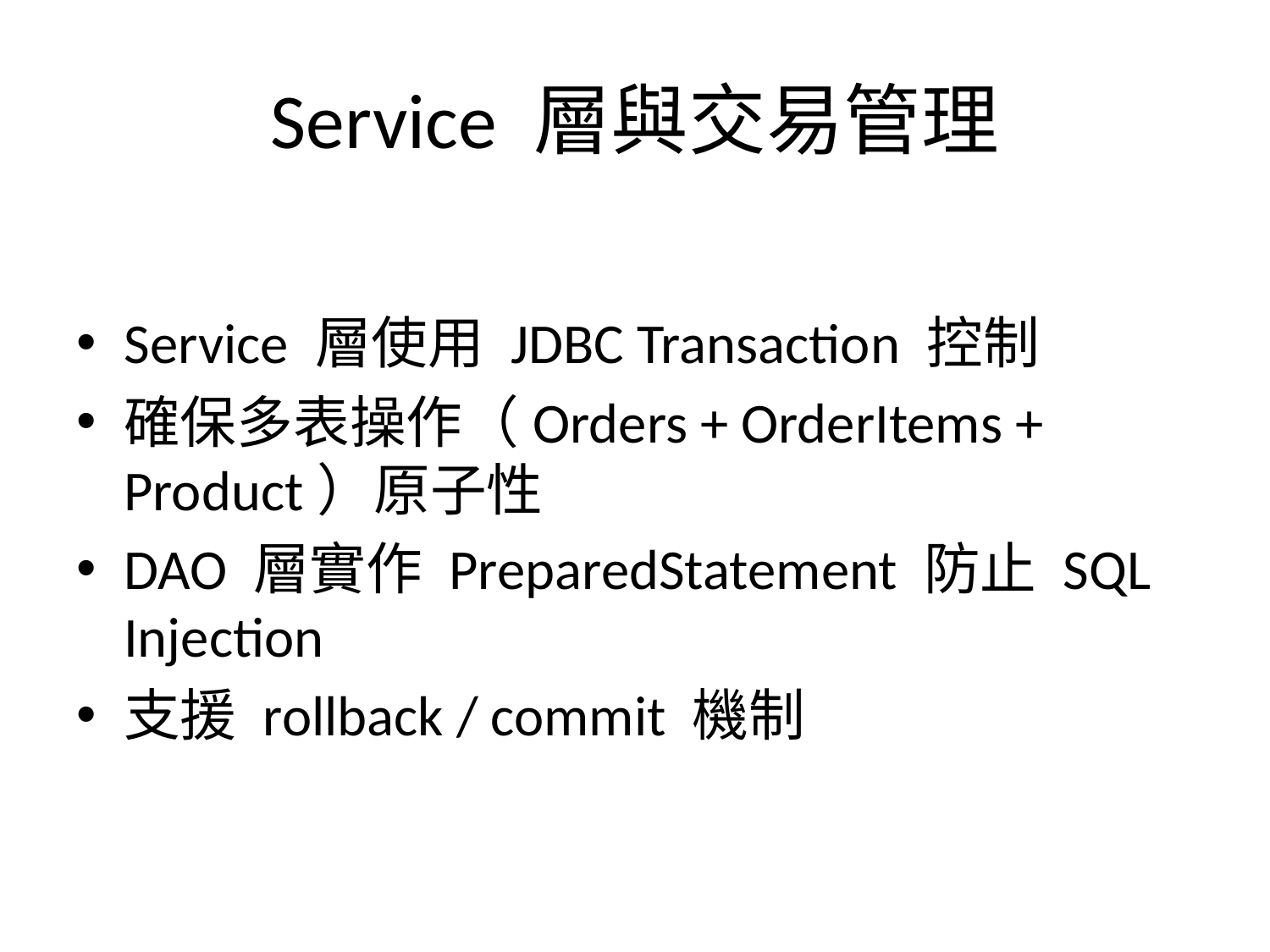

# Service 層與交易管理

Service 層使用 JDBC Transaction 控制
確保多表操作（Orders + OrderItems + Product）原子性
DAO 層實作 PreparedStatement 防止 SQL Injection
支援 rollback / commit 機制